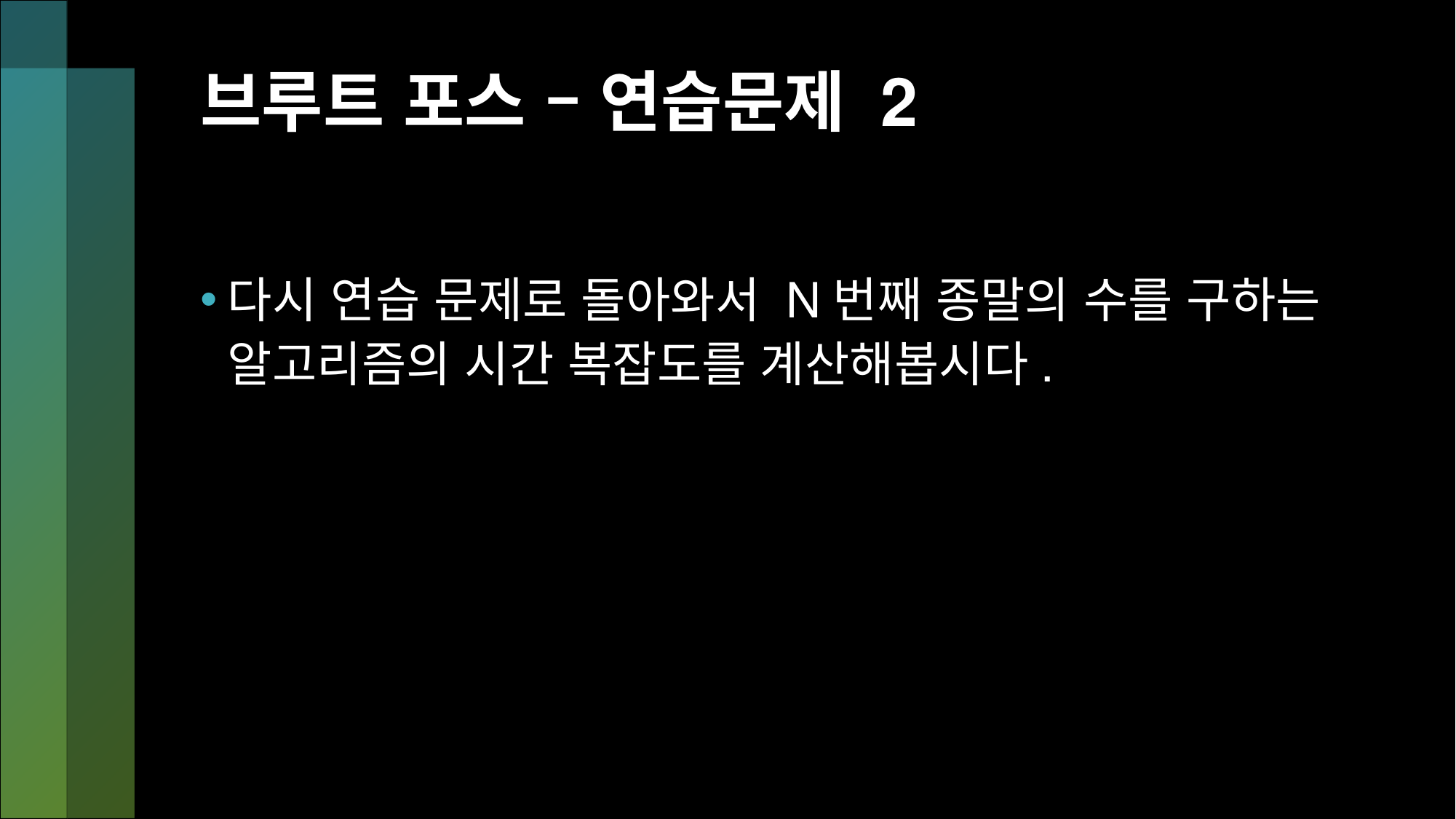

# 브루트 포스 – 연습문제 2
다시 연습 문제로 돌아와서 N번째 종말의 수를 구하는 알고리즘의 시간 복잡도를 계산해봅시다.